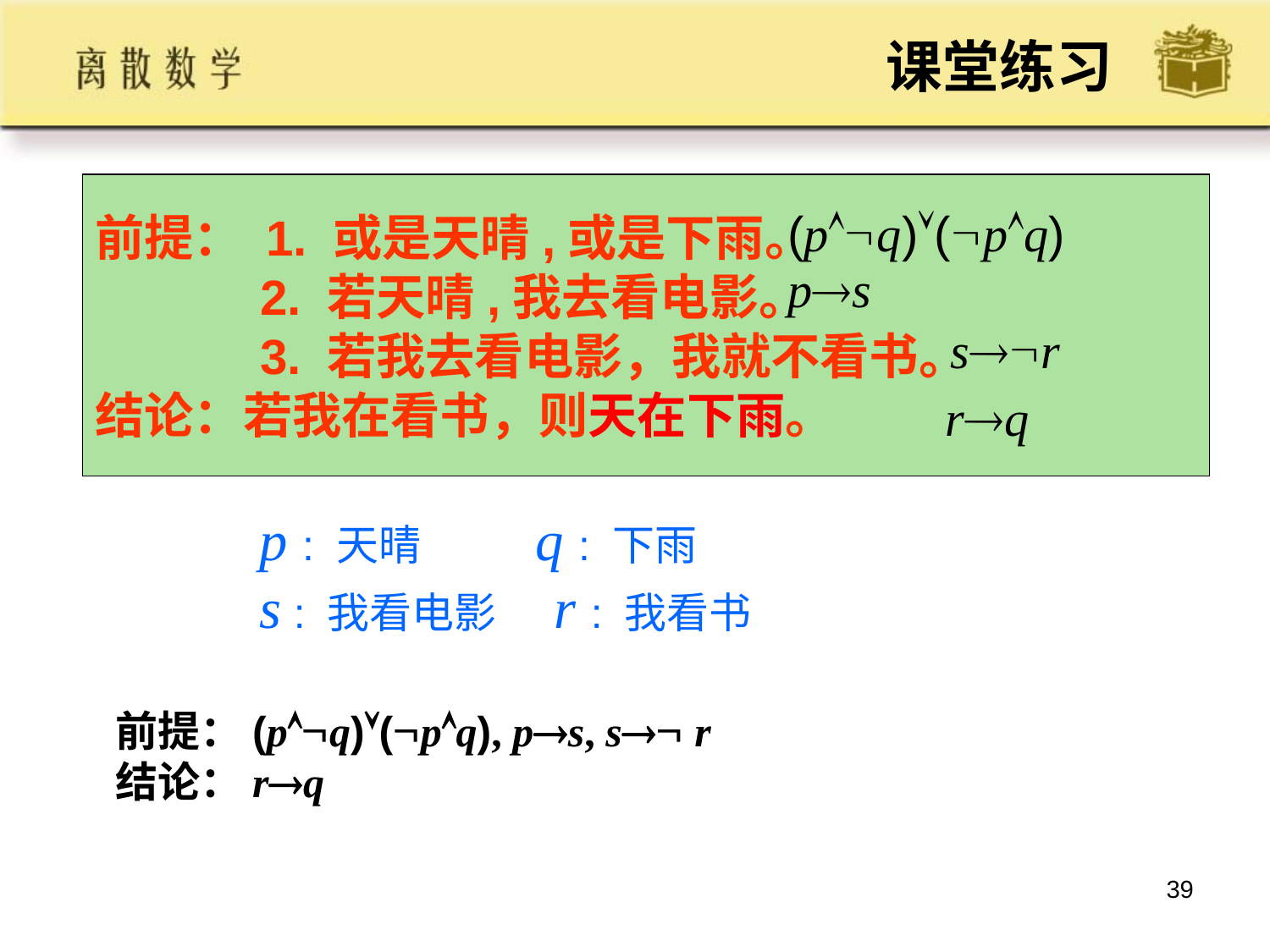

# 课堂练习
前提： 1. 或是天晴,或是下雨。
            2. 若天晴,我去看电影。
            3. 若我去看电影，我就不看书。
结论：若我在看书，则天在下雨。
(p∧¬q)∨(¬p∧q)
p→s
s→¬r
r→q
p : 天晴           q : 下雨
s : 我看电影     r : 我看书
前提：(p∧¬q)∨(¬p∧q), p→s, s→¬ r
结论：r→q
39